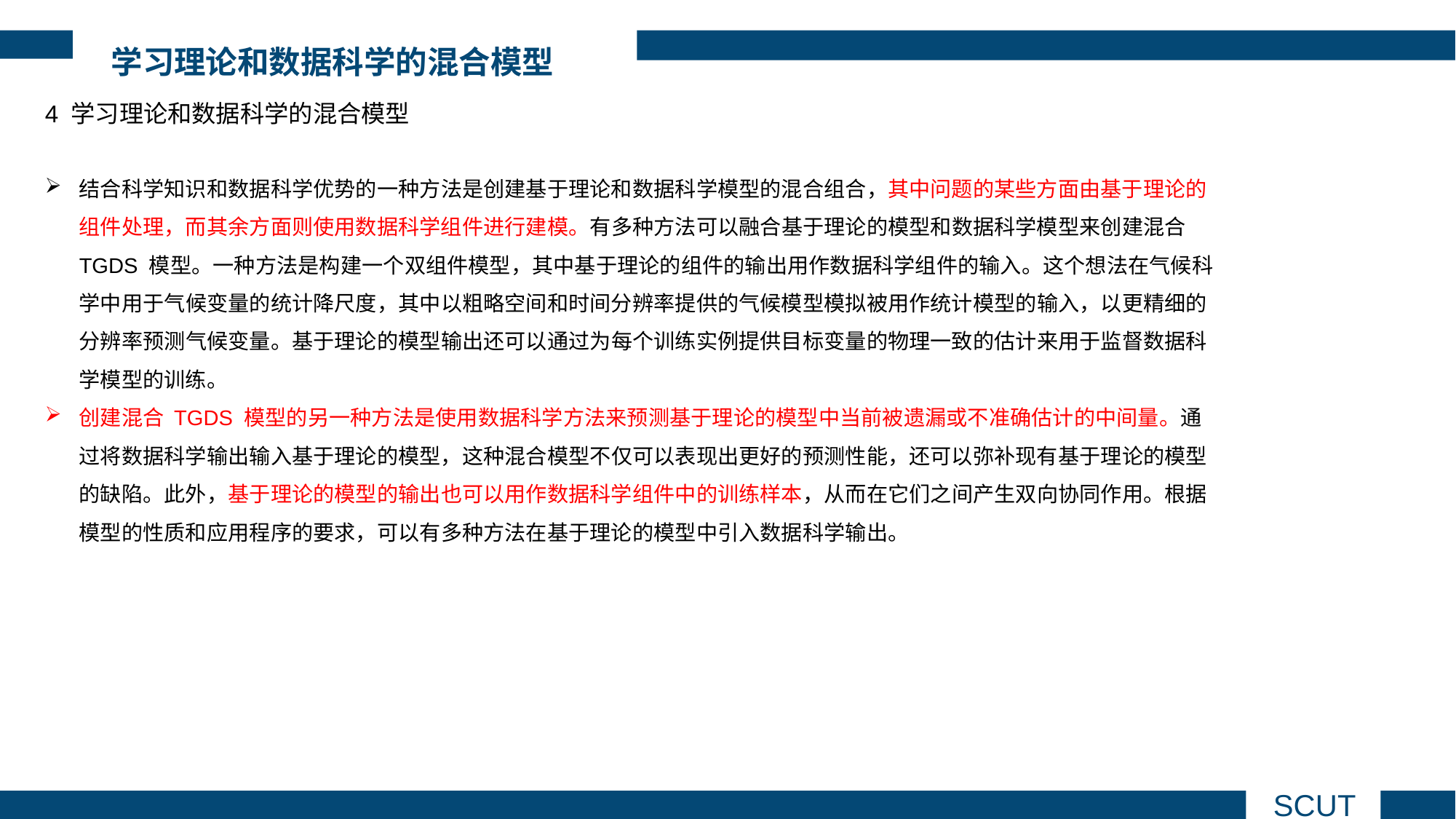

学习理论和数据科学的混合模型

4 学习理论和数据科学的混合模型

结合科学知识和数据科学优势的一种方法是创建基于理论和数据科学模型的混合组合，其中问题的某些方面由基于理论的组件处理，而其余方面则使用数据科学组件进行建模。有多种方法可以融合基于理论的模型和数据科学模型来创建混合 TGDS 模型。一种方法是构建一个双组件模型，其中基于理论的组件的输出用作数据科学组件的输入。这个想法在气候科学中用于气候变量的统计降尺度，其中以粗略空间和时间分辨率提供的气候模型模拟被用作统计模型的输入，以更精细的分辨率预测气候变量。基于理论的模型输出还可以通过为每个训练实例提供目标变量的物理一致的估计来用于监督数据科学模型的训练。
创建混合 TGDS 模型的另一种方法是使用数据科学方法来预测基于理论的模型中当前被遗漏或不准确估计的中间量。通过将数据科学输出输入基于理论的模型，这种混合模型不仅可以表现出更好的预测性能，还可以弥补现有基于理论的模型的缺陷。此外，基于理论的模型的输出也可以用作数据科学组件中的训练样本，从而在它们之间产生双向协同作用。根据模型的性质和应用程序的要求，可以有多种方法在基于理论的模型中引入数据科学输出。
SCUT